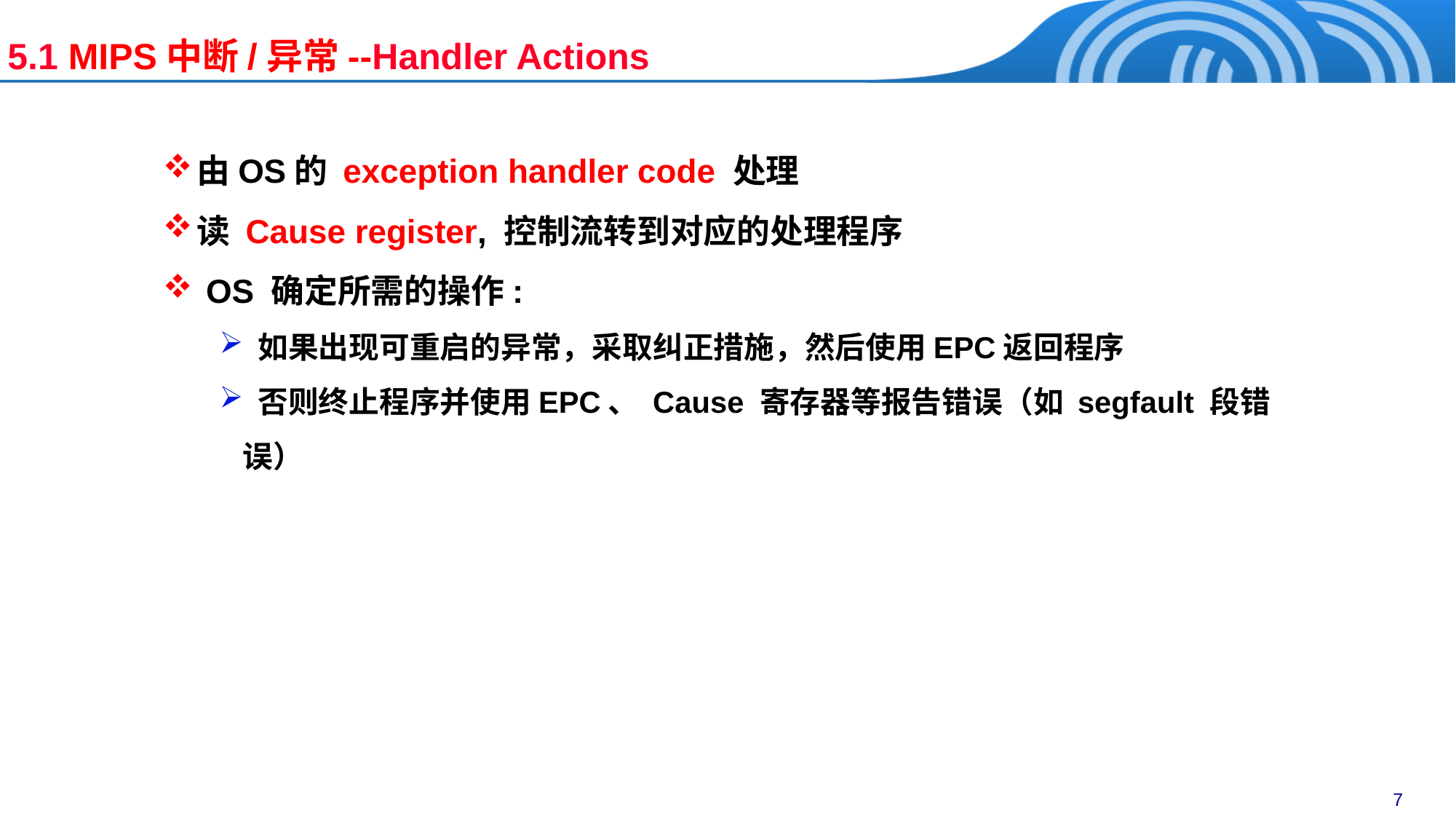

5.1 MIPS中断/异常--Handler Actions
由OS的 exception handler code 处理
读 Cause register, 控制流转到对应的处理程序
 OS 确定所需的操作:
 如果出现可重启的异常，采取纠正措施，然后使用EPC返回程序
 否则终止程序并使用EPC、 Cause 寄存器等报告错误（如 segfault 段错误）